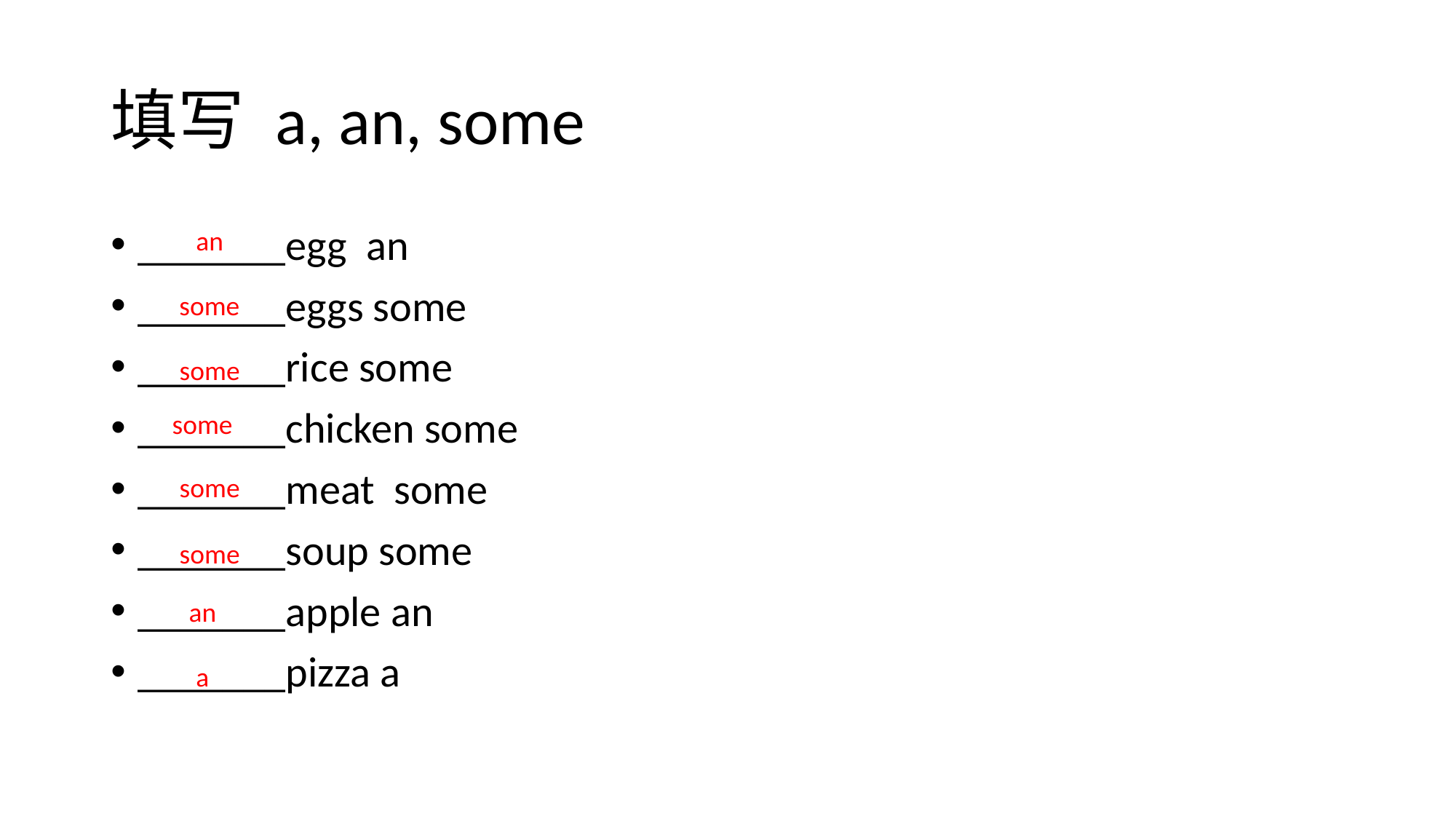

# 填写 a, an, some
_______egg  an
_______eggs some
_______rice some
_______chicken some
_______meat  some
_______soup some
_______apple an
_______pizza a
an
some
some
some
some
some
an
a